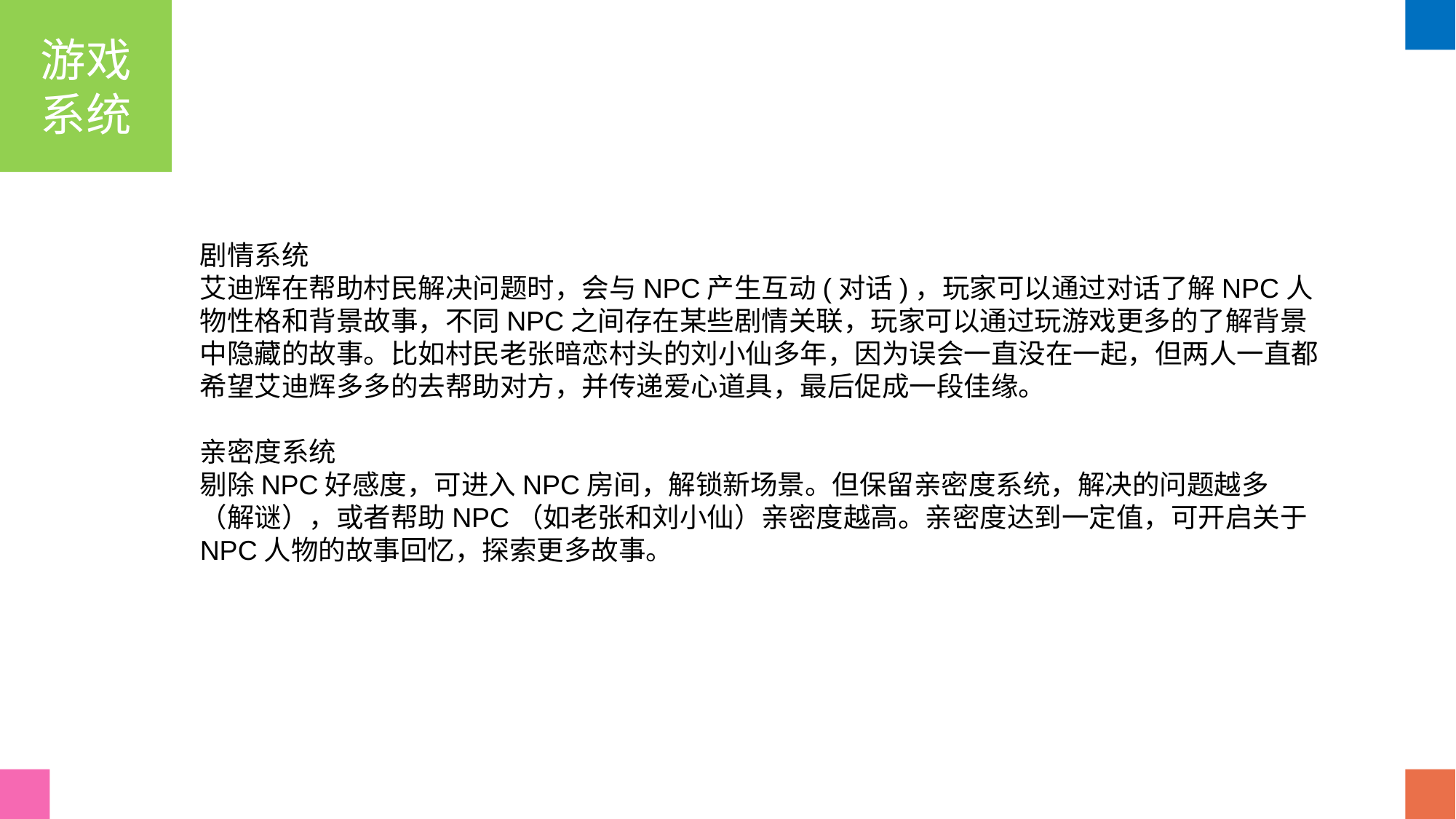

游戏
系统

剧情系统
艾迪辉在帮助村民解决问题时，会与NPC产生互动(对话)，玩家可以通过对话了解NPC人物性格和背景故事，不同NPC之间存在某些剧情关联，玩家可以通过玩游戏更多的了解背景中隐藏的故事。比如村民老张暗恋村头的刘小仙多年，因为误会一直没在一起，但两人一直都希望艾迪辉多多的去帮助对方，并传递爱心道具，最后促成一段佳缘。

亲密度系统
剔除NPC好感度，可进入NPC房间，解锁新场景。但保留亲密度系统，解决的问题越多（解谜），或者帮助NPC（如老张和刘小仙）亲密度越高。亲密度达到一定值，可开启关于NPC人物的故事回忆，探索更多故事。